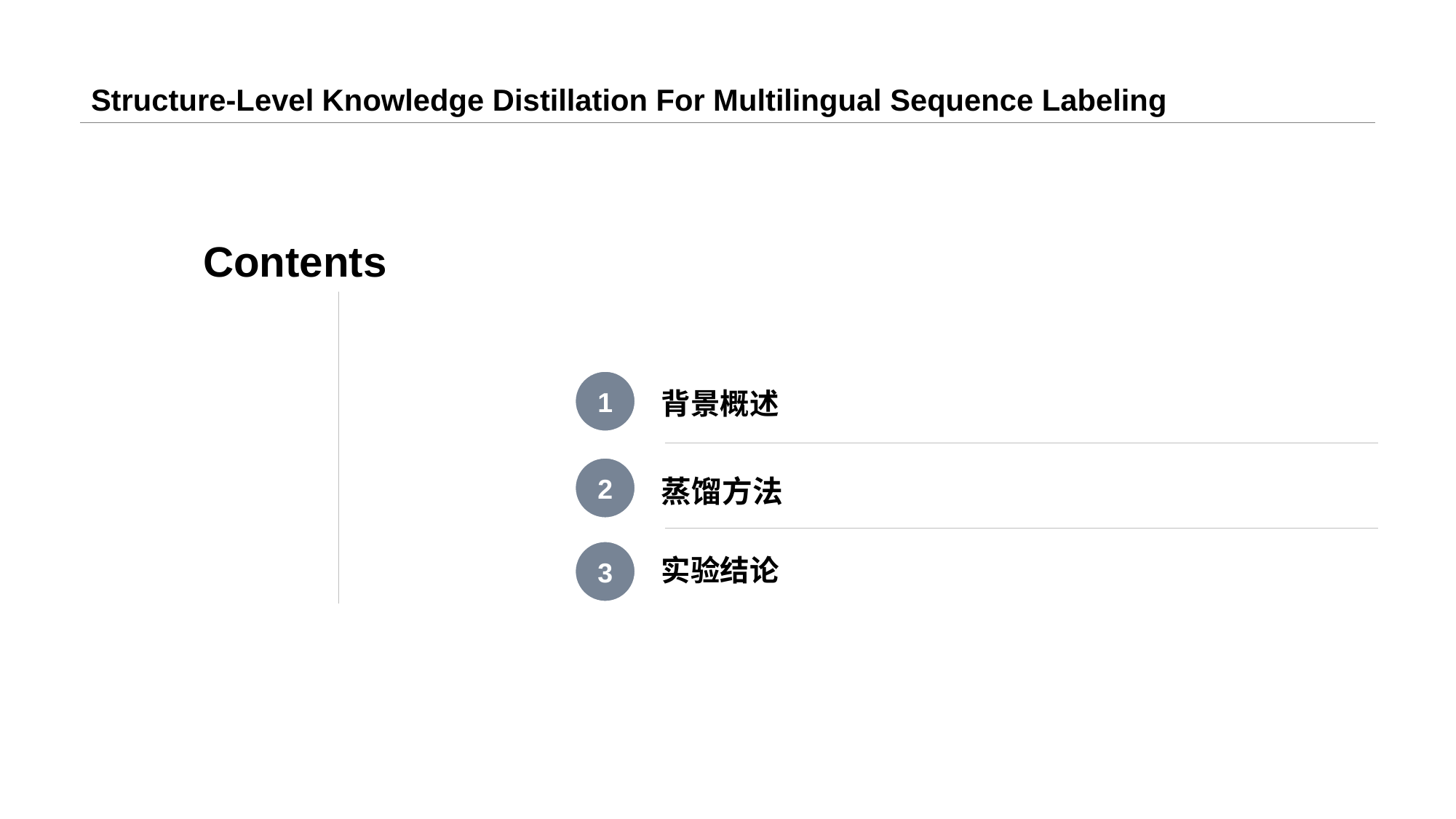

# Structure-Level Knowledge Distillation For Multilingual Sequence Labeling
Contents
1
背景概述
2
蒸馏方法
3
实验结论